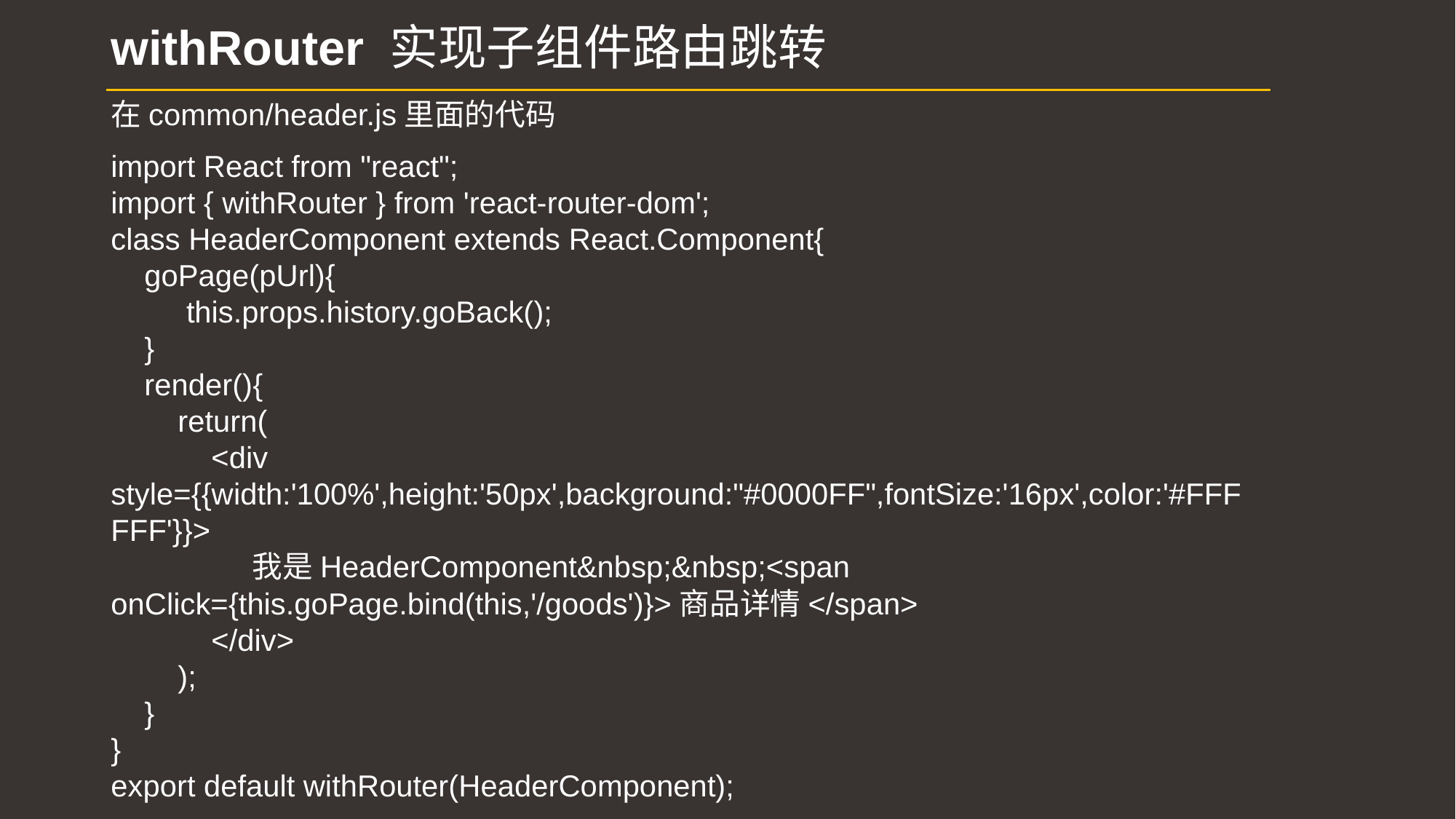

# withRouter 实现子组件路由跳转
在common/header.js里面的代码
import React from "react";
import { withRouter } from 'react-router-dom';
class HeaderComponent extends React.Component{
    goPage(pUrl){
         this.props.history.goBack();
    }
    render(){
        return(
            <div style={{width:'100%',height:'50px',background:"#0000FF",fontSize:'16px',color:'#FFFFFF'}}>
                我是HeaderComponent&nbsp;&nbsp;<span onClick={this.goPage.bind(this,'/goods')}>商品详情</span>
            </div>
        );
    }
}
export default withRouter(HeaderComponent);